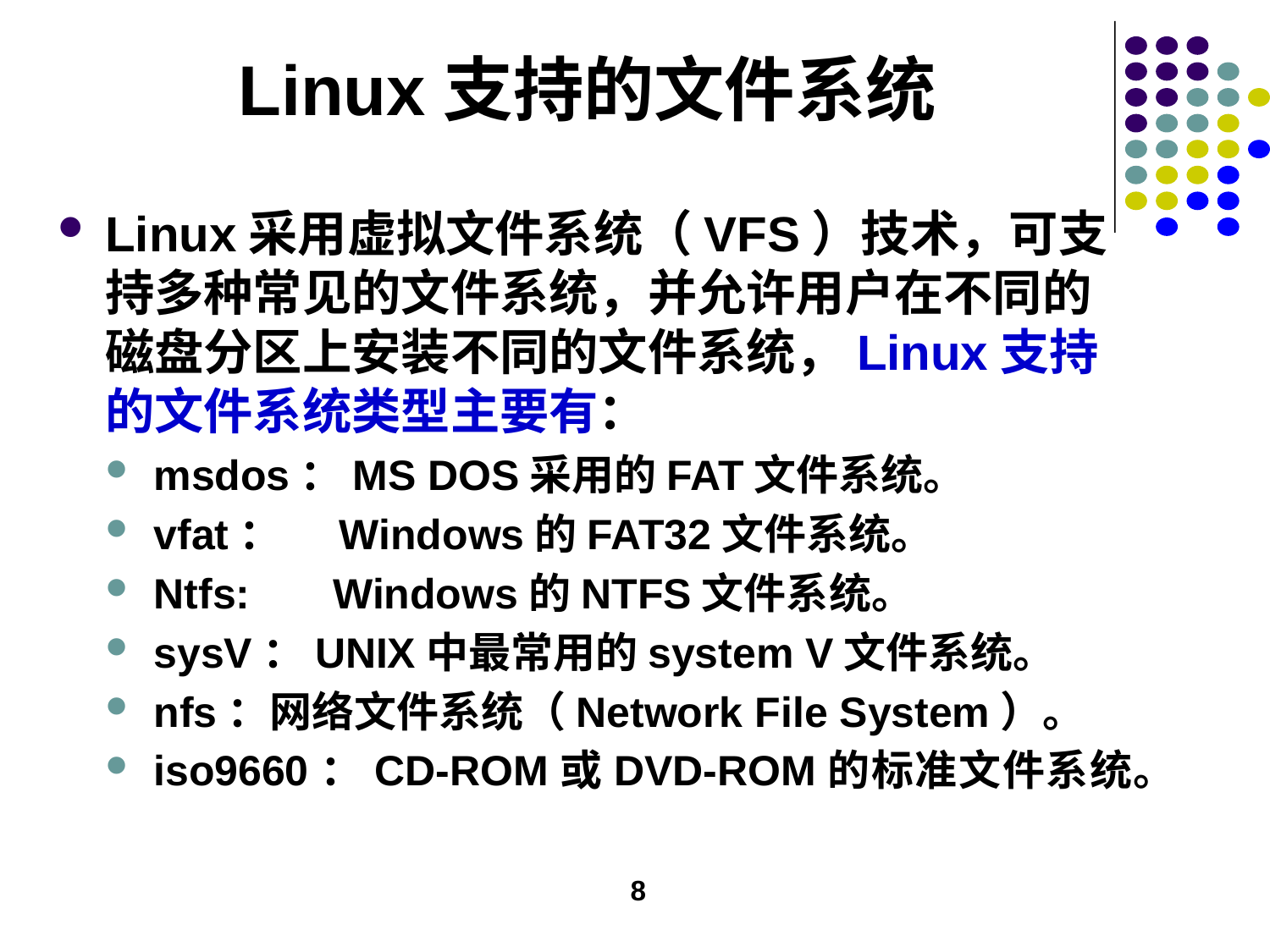

# Linux支持的文件系统
Linux采用虚拟文件系统（VFS）技术，可支持多种常见的文件系统，并允许用户在不同的磁盘分区上安装不同的文件系统，Linux支持的文件系统类型主要有：
msdos：MS DOS采用的FAT文件系统。
vfat：     Windows的FAT32文件系统。
Ntfs:       Windows的NTFS文件系统。
sysV：UNIX中最常用的system V文件系统。
nfs：网络文件系统（Network File System）。
iso9660：CD-ROM或DVD-ROM的标准文件系统。

8